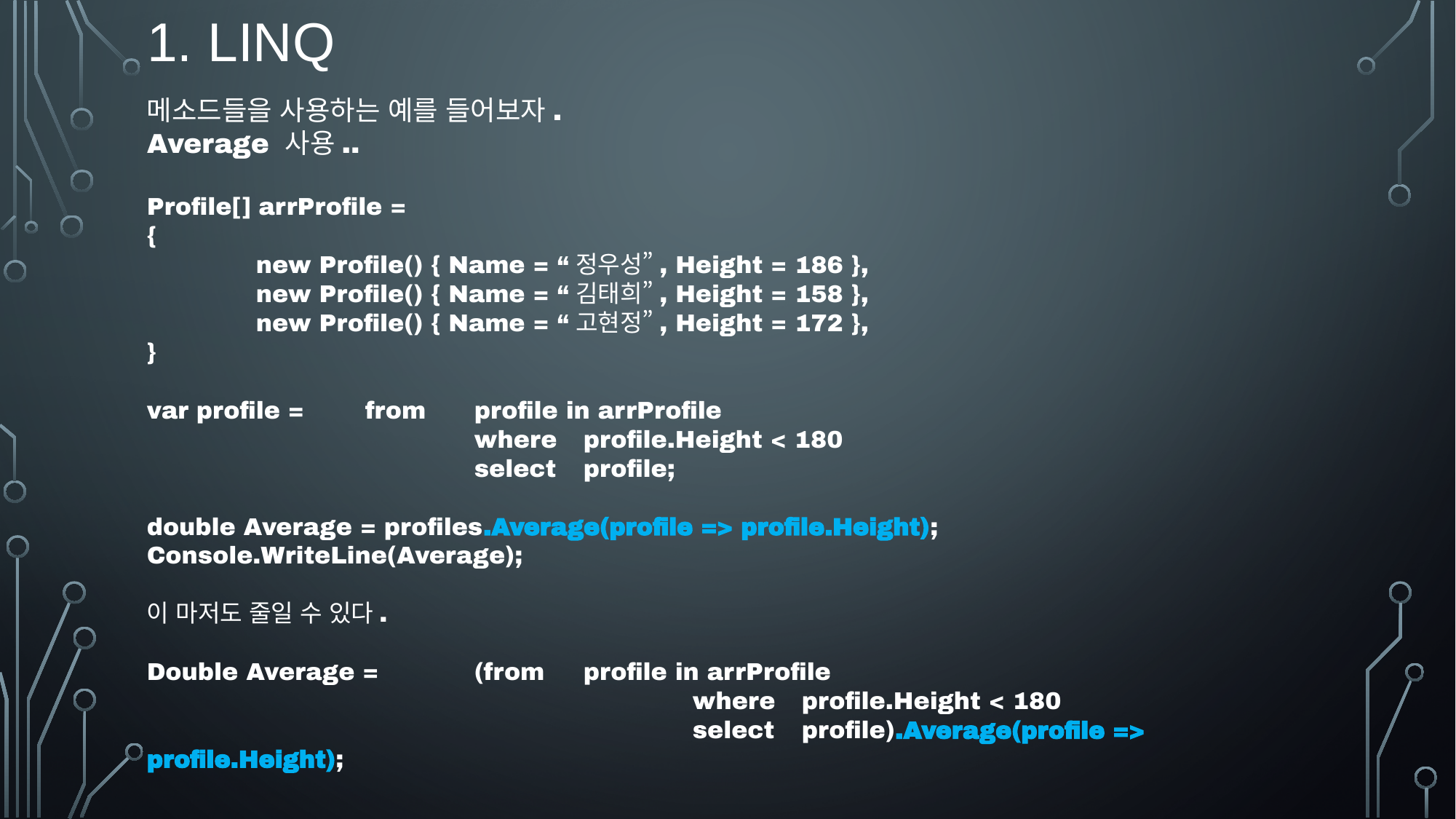

# 1. linq
메소드들을 사용하는 예를 들어보자.
Average 사용..

Profile[] arrProfile =
{
	new Profile() { Name = “정우성”, Height = 186 },
	new Profile() { Name = “김태희”, Height = 158 },
	new Profile() { Name = “고현정”, Height = 172 },
}

var profile =	from	profile in arrProfile
			where	profile.Height < 180
			select	profile;

double Average = profiles.Average(profile => profile.Height);
Console.WriteLine(Average);

이 마저도 줄일 수 있다.

Double Average = 	(from 	profile in arrProfile
				    	where	profile.Height < 180
					select	profile).Average(profile => profile.Height);